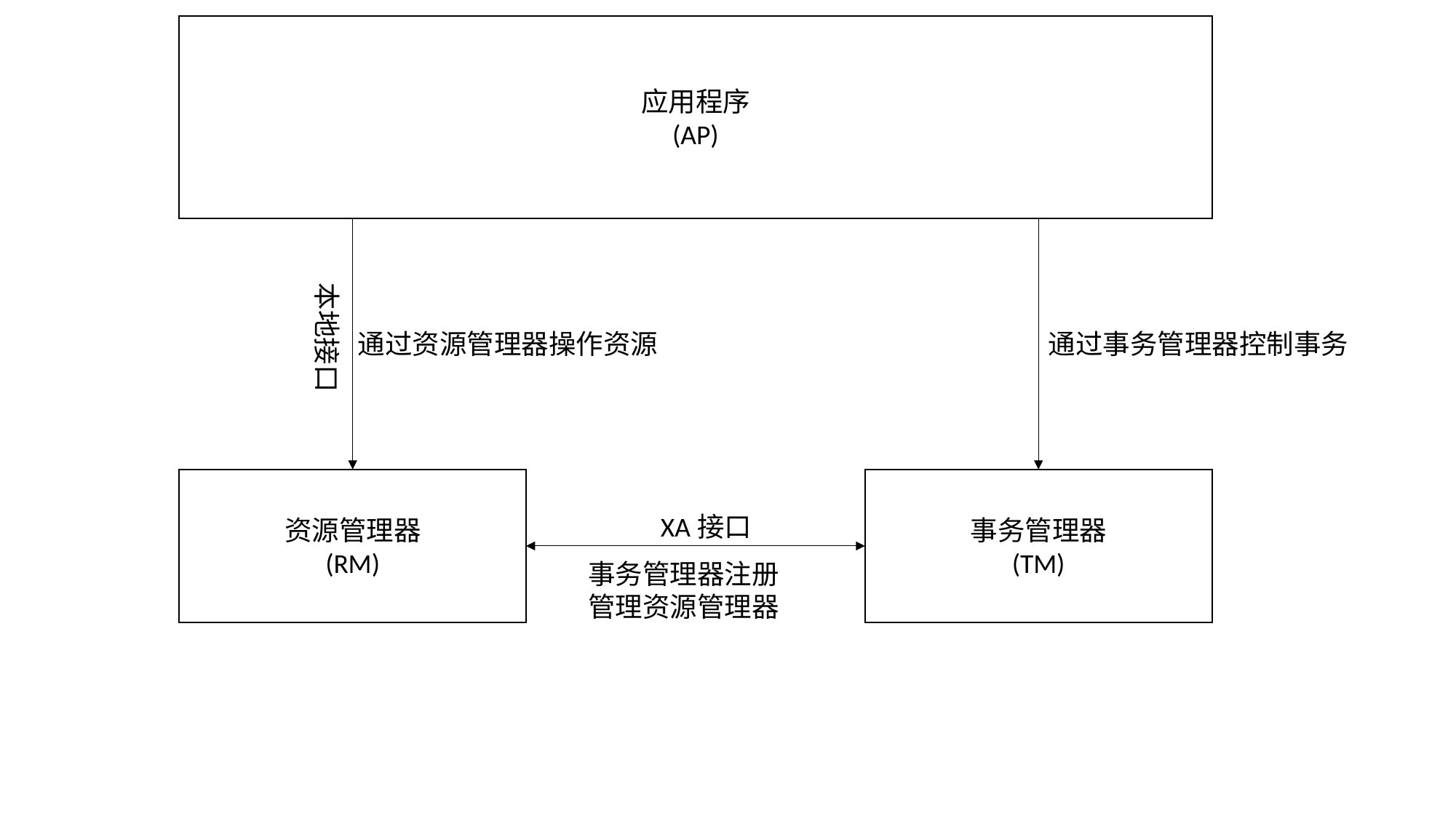

应用程序
(AP)
本地接口
通过资源管理器操作资源
通过事务管理器控制事务
资源管理器
(RM)
事务管理器
(TM)
XA接口
事务管理器注册管理资源管理器